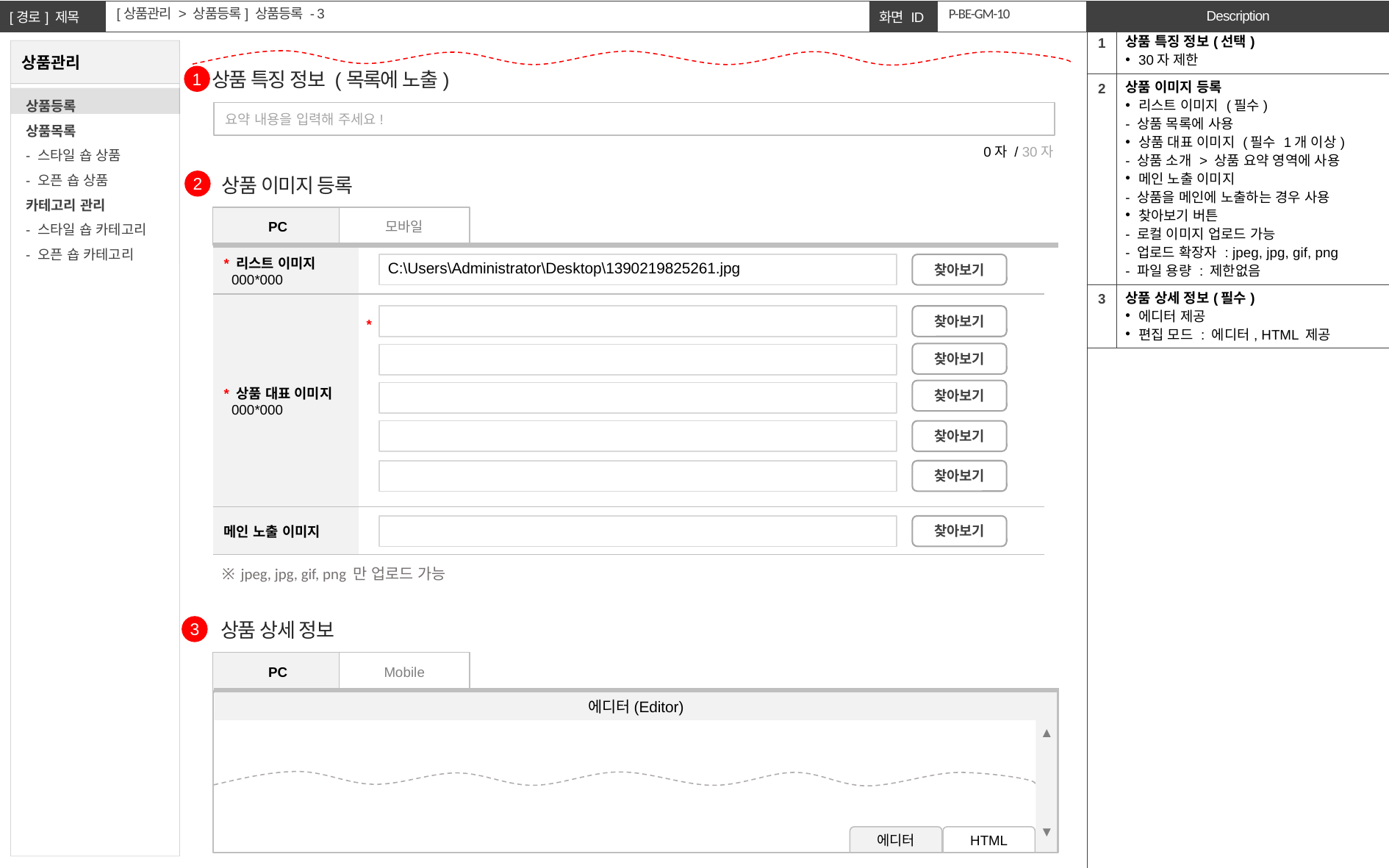

[상품관리 > 상품등록] 상품등록 - 3
# P-BE-GM-10
| 1 | 상품 특징 정보(선택) 30자 제한 |
| --- | --- |
| 2 | 상품 이미지 등록 리스트 이미지 (필수) - 상품 목록에 사용 상품 대표 이미지 (필수 1개 이상) - 상품 소개 > 상품 요약 영역에 사용 메인 노출 이미지 - 상품을 메인에 노출하는 경우 사용 찾아보기 버튼 - 로컬 이미지 업로드 가능 - 업로드 확장자 : jpeg, jpg, gif, png - 파일 용량 : 제한없음 |
| 3 | 상품 상세 정보(필수) 에디터 제공 편집 모드 : 에디터, HTML 제공 |
|  |  |

상품 특징 정보 (목록에 노출)
1

 요약 내용을 입력해 주세요!
 0자 / 30자
상품 이미지 등록
2
PC
모바일
| \* 리스트 이미지 000\*000 |  |
| --- | --- |
| \* 상품 대표 이미지 000\*000 |  |
| 메인 노출 이미지 |  |
 C:\Users\Administrator\Desktop\1390219825261.jpg
찾아보기

찾아보기
*
찾아보기

찾아보기

찾아보기

찾아보기

찾아보기
 ※ jpeg, jpg, gif, png 만 업로드 가능
상품 상세 정보
3
PC
Mobile

에디터(Editor)
▲

▼

에디터
HTML